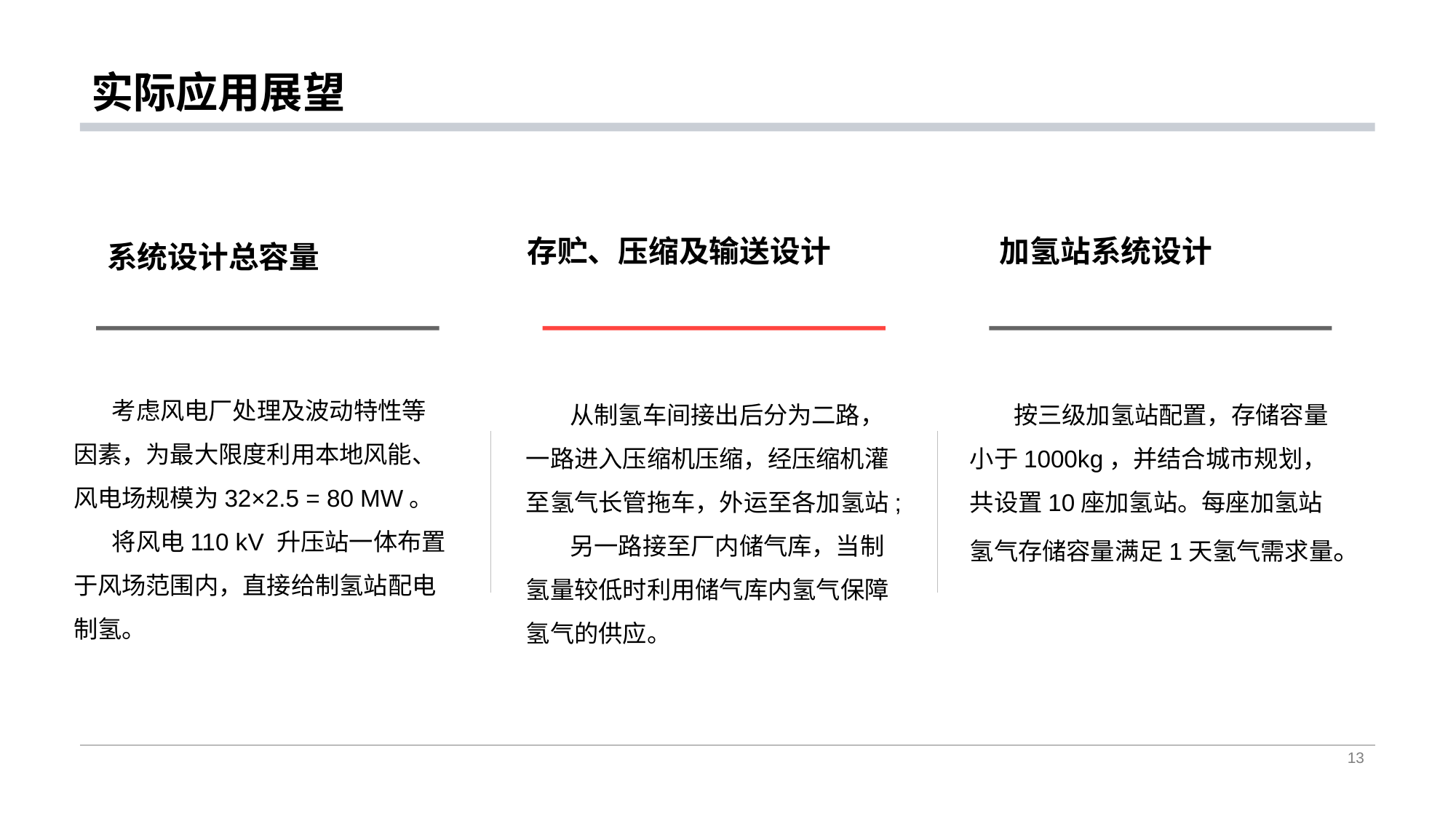

# 实际应用展望
存贮、压缩及输送设计
加氢站系统设计
系统设计总容量

      考虑风电厂处理及波动特性等因素，为最大限度利用本地风能、
风电场规模为32×2.5 = 80 MW。
      将风电110 kV 升压站一体布置于风场范围内，直接给制氢站配电制氢。
       从制氢车间接出后分为二路，一路进入压缩机压缩，经压缩机灌至氢气长管拖车，外运至各加氢站;
       另一路接至厂内储气库，当制氢量较低时利用储气库内氢气保障氢气的供应。
       按三级加氢站配置，存储容量小于1000kg，并结合城市规划，共设置10座加氢站。每座加氢站氢气存储容量满足1天氢气需求量。
13